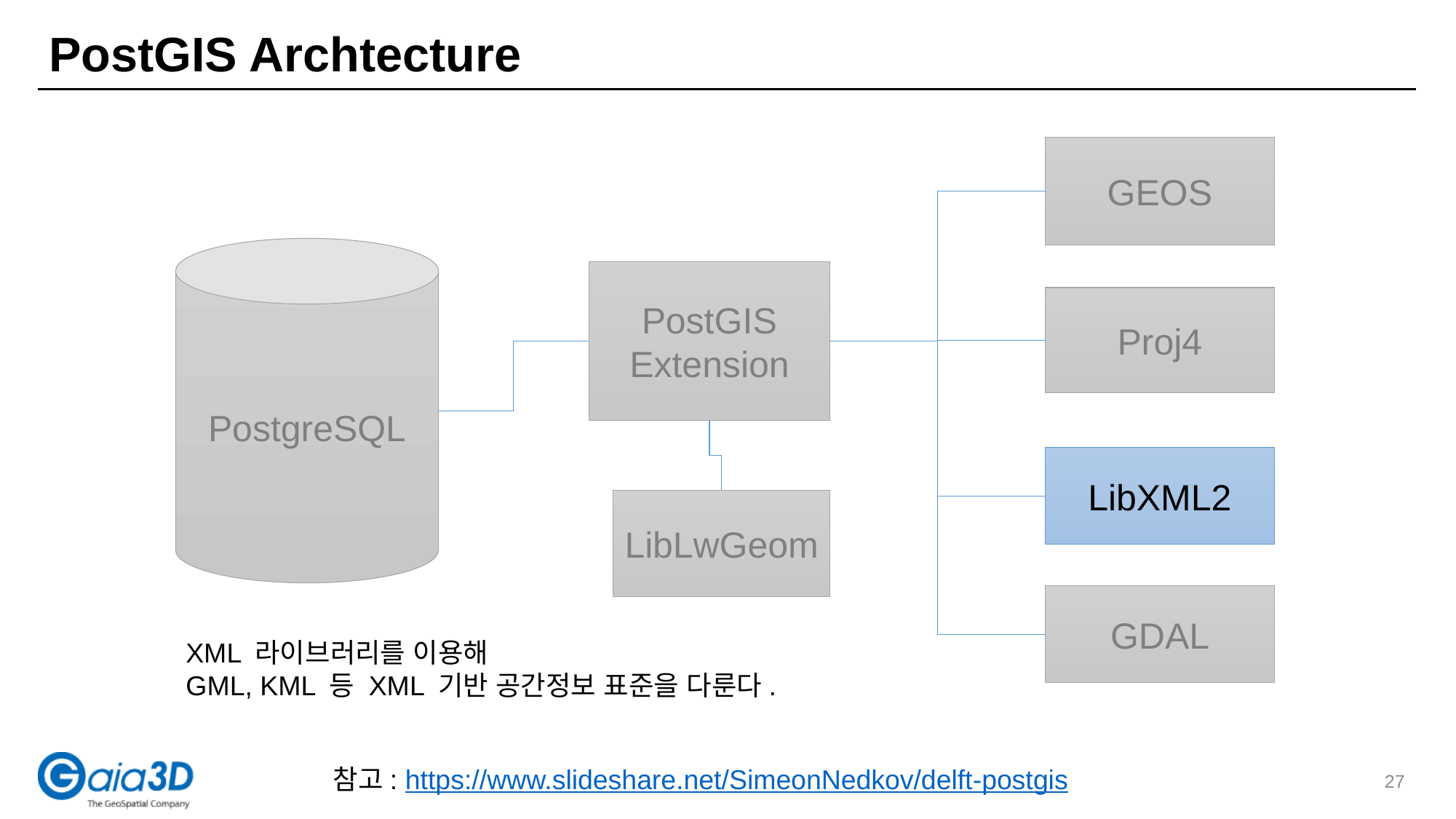

# PostGIS Archtecture

GEOS
PostgreSQL
PostGIS
Extension
Proj4
LibXML2
LibLwGeom
GDAL
XML 라이브러리를 이용해
GML, KML 등 XML 기반 공간정보 표준을 다룬다.
참고: https://www.slideshare.net/SimeonNedkov/delft-postgis
27